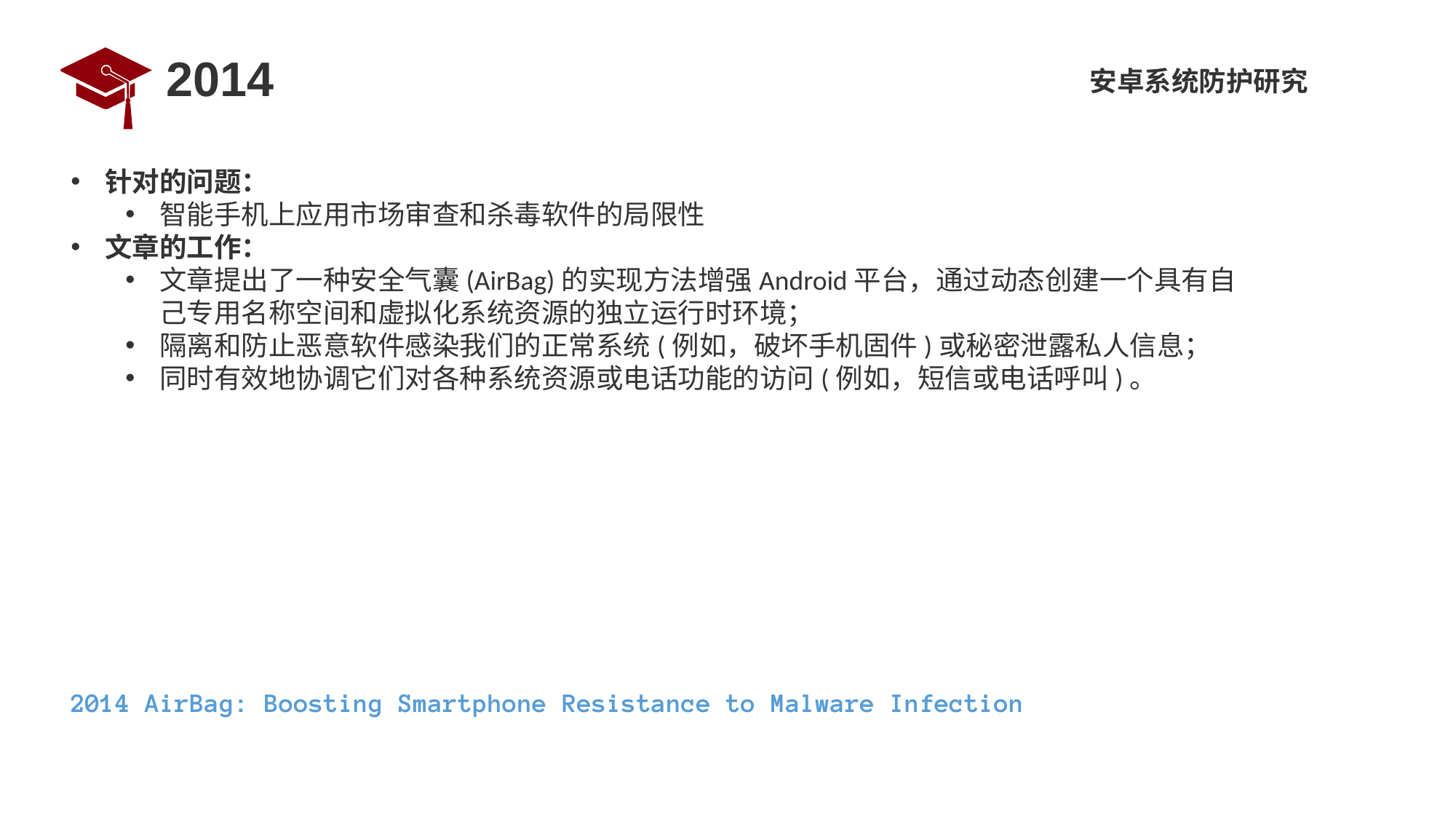

# 2014
安卓系统防护研究
针对的问题：
智能手机上应用市场审查和杀毒软件的局限性
文章的工作：
文章提出了一种安全气囊(AirBag)的实现方法增强Android平台，通过动态创建一个具有自己专用名称空间和虚拟化系统资源的独立运行时环境；
隔离和防止恶意软件感染我们的正常系统(例如，破坏手机固件)或秘密泄露私人信息；
同时有效地协调它们对各种系统资源或电话功能的访问(例如，短信或电话呼叫)。
2014 AirBag: Boosting Smartphone Resistance to Malware Infection